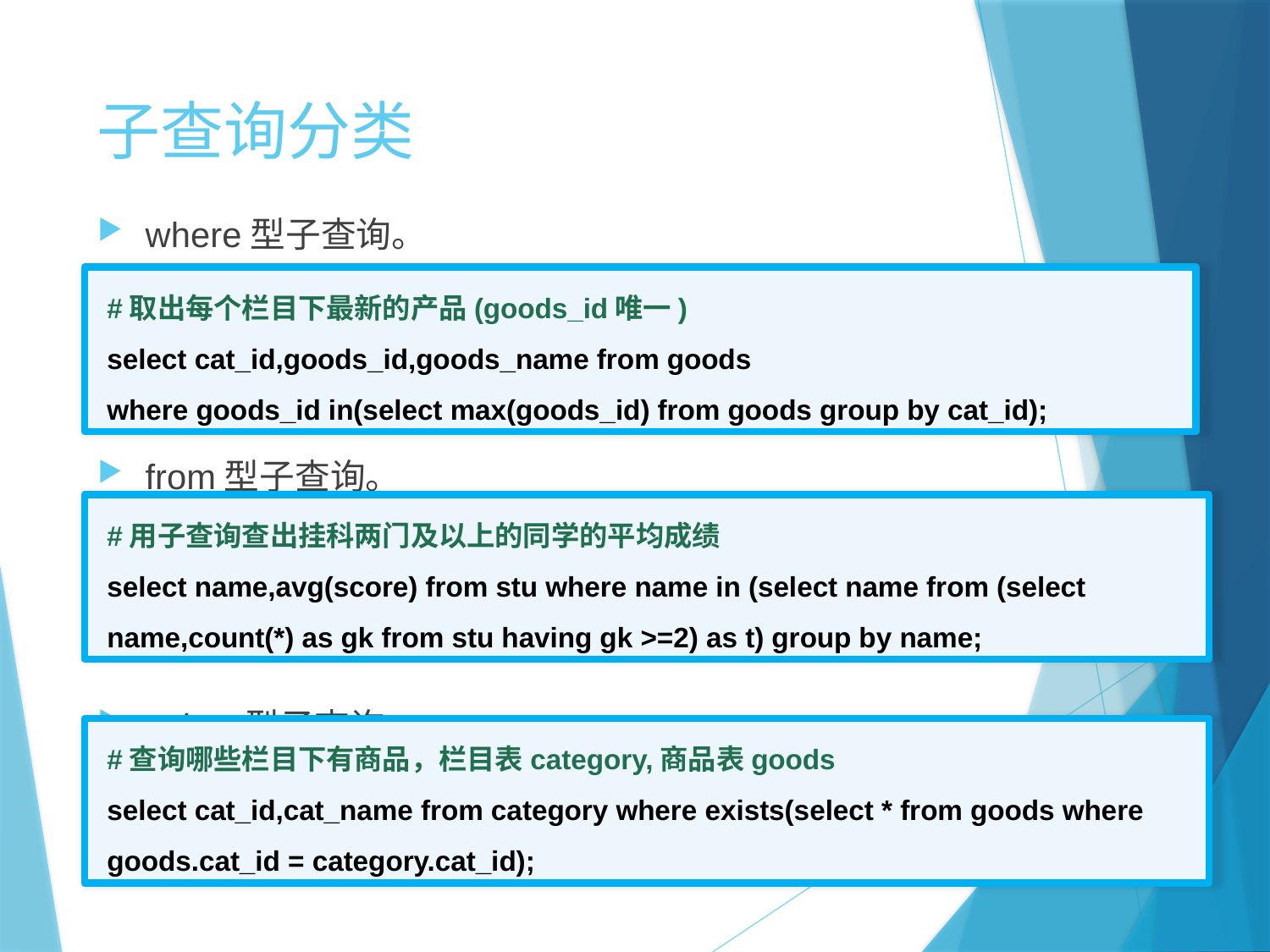

# 子查询分类
where型子查询。

from型子查询。

exists型子查询。

#取出每个栏目下最新的产品(goods_id唯一)
select cat_id,goods_id,goods_name from goods
where goods_id in(select max(goods_id) from goods group by cat_id);
#用子查询查出挂科两门及以上的同学的平均成绩
select name,avg(score) from stu where name in (select name from (select name,count(*) as gk from stu having gk >=2) as t) group by name;
#查询哪些栏目下有商品，栏目表category,商品表goods
select cat_id,cat_name from category where exists(select * from goods where goods.cat_id = category.cat_id);